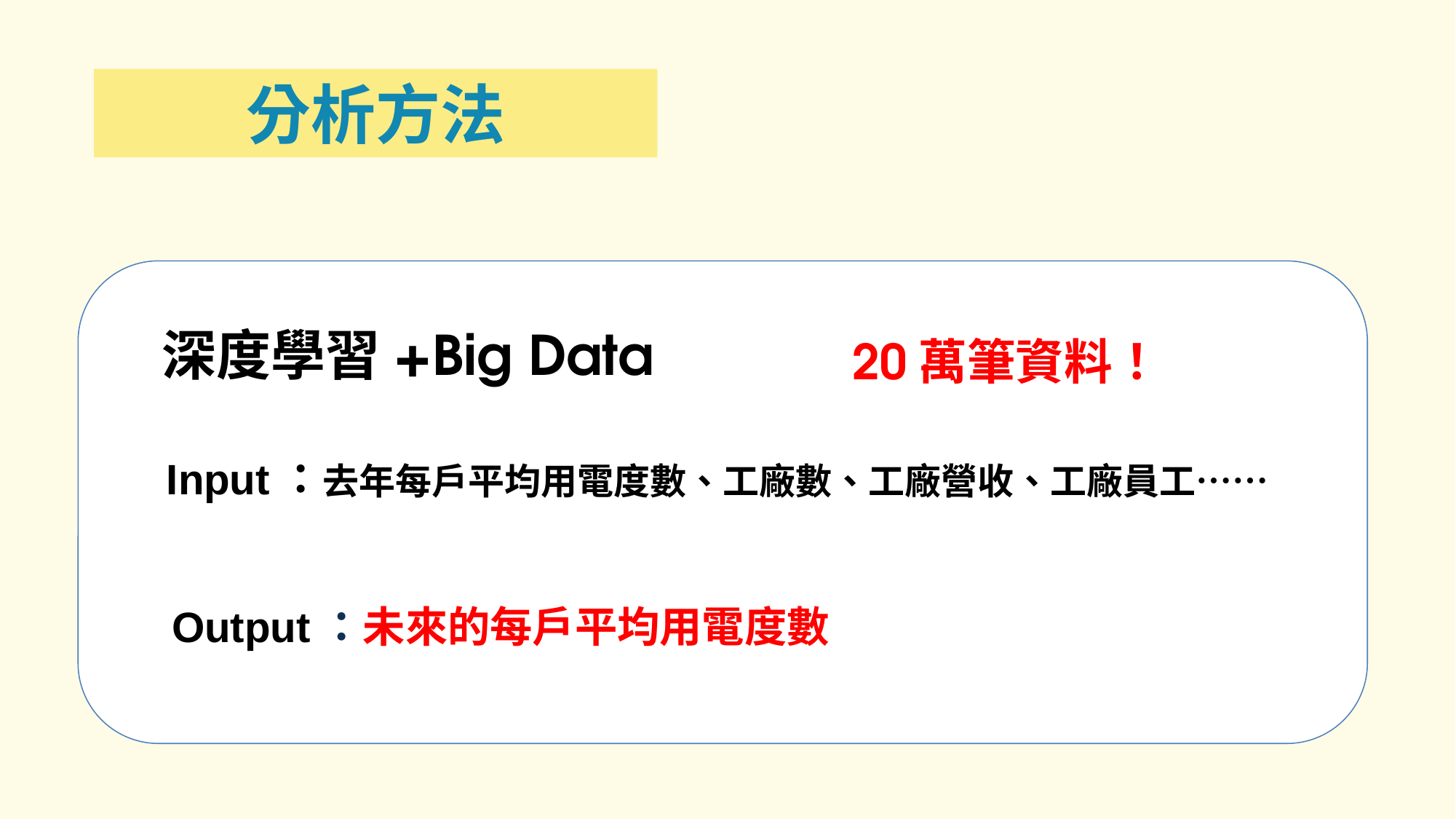

分析方法

深度學習+Big Data
20萬筆資料！
Input：去年每戶平均用電度數、工廠數、工廠營收、工廠員工……
Output：未來的每戶平均用電度數